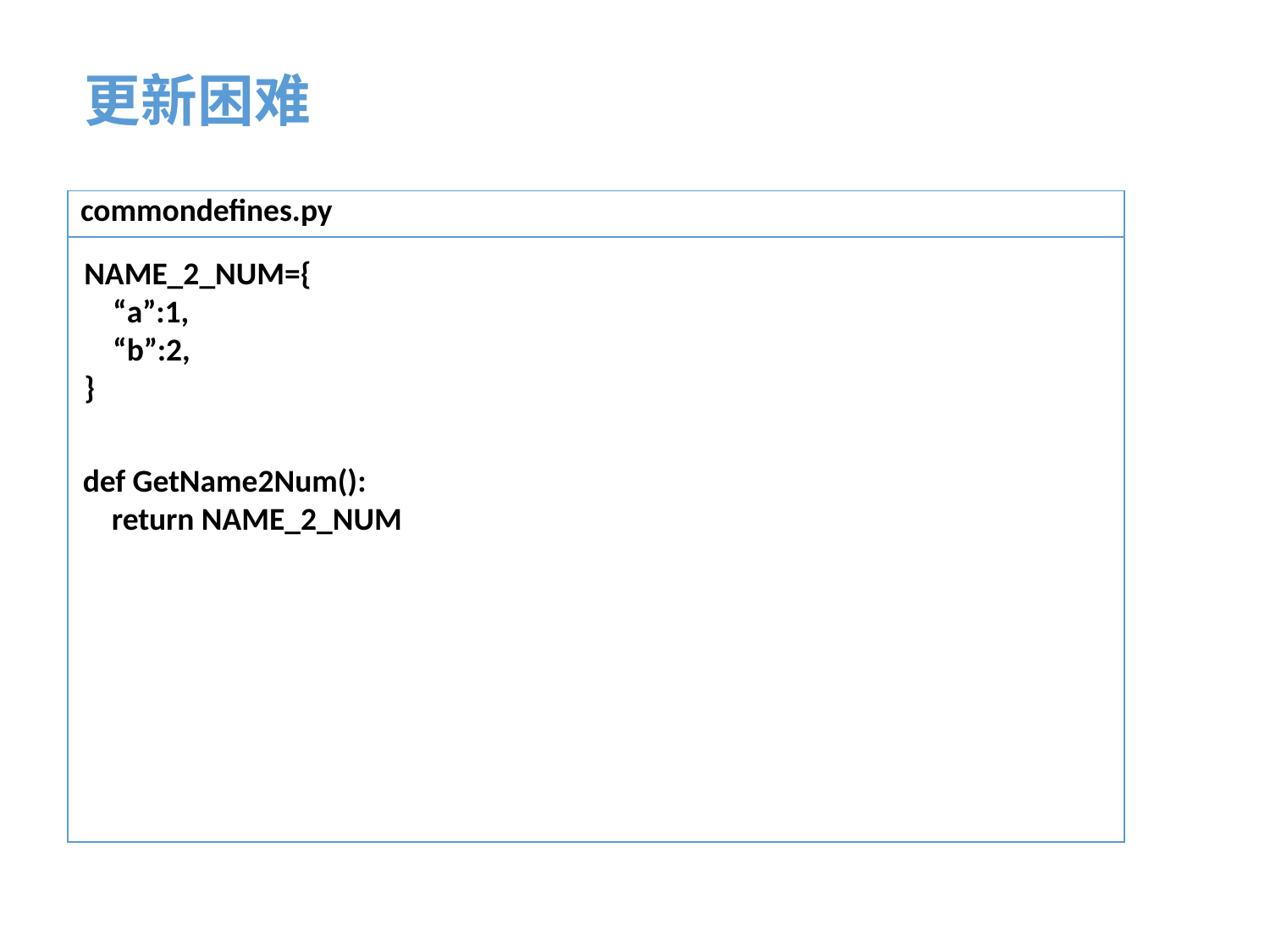

更新困难
| commondefines.py |
| --- |
|  |
NAME_2_NUM={
    “a”:1,
    “b”:2,
}
def GetName2Num():
    return NAME_2_NUM